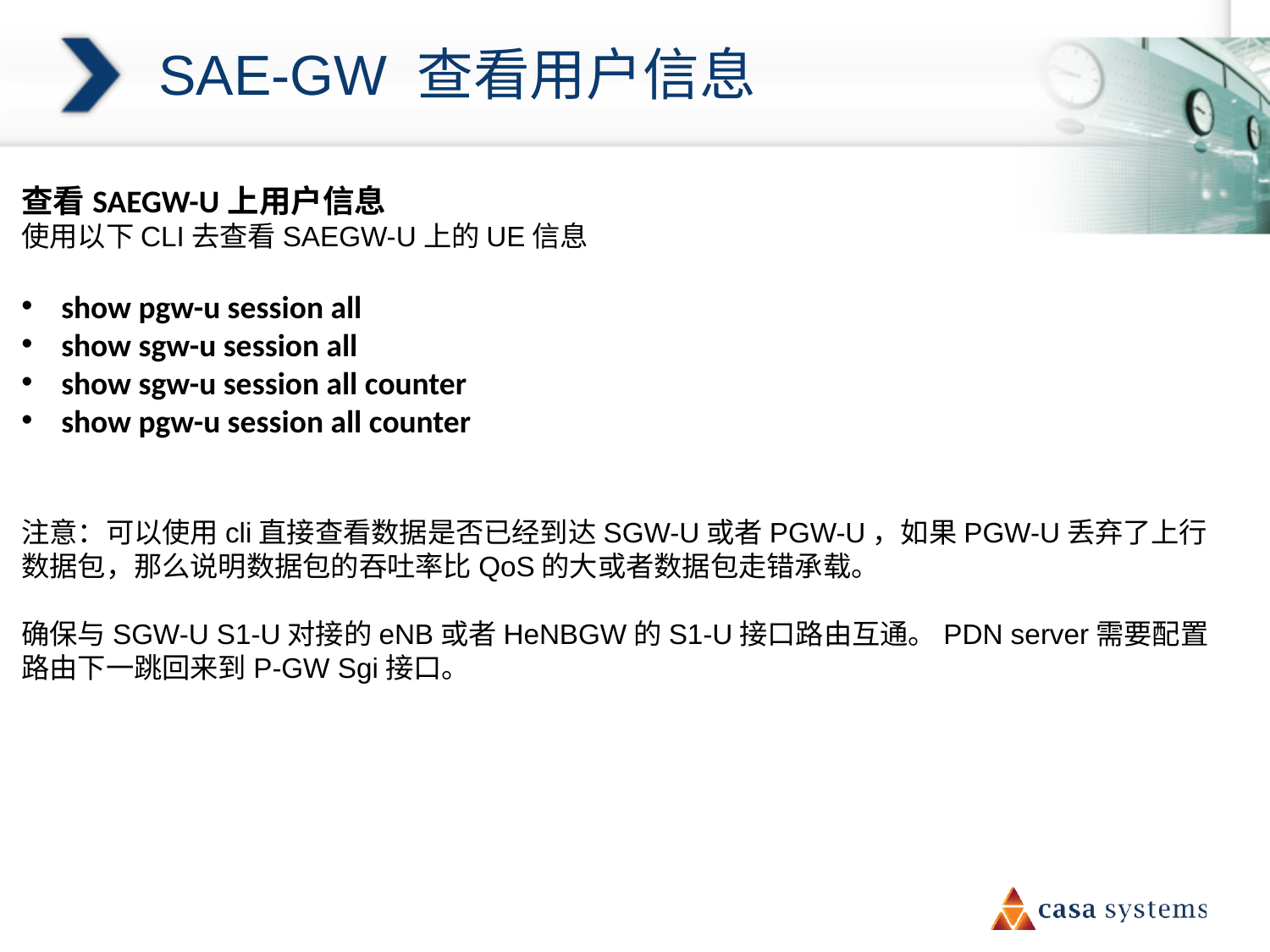

# SAE-GW 查看用户信息

查看SAEGW-U上用户信息
使用以下CLI去查看SAEGW-U上的UE信息

show pgw-u session all
show sgw-u session all
show sgw-u session all counter
show pgw-u session all counter

注意：可以使用cli直接查看数据是否已经到达SGW-U或者PGW-U，如果PGW-U丢弃了上行数据包，那么说明数据包的吞吐率比QoS的大或者数据包走错承载。

确保与SGW-U S1-U对接的eNB或者HeNBGW的S1-U接口路由互通。PDN server需要配置路由下一跳回来到P-GW Sgi接口。